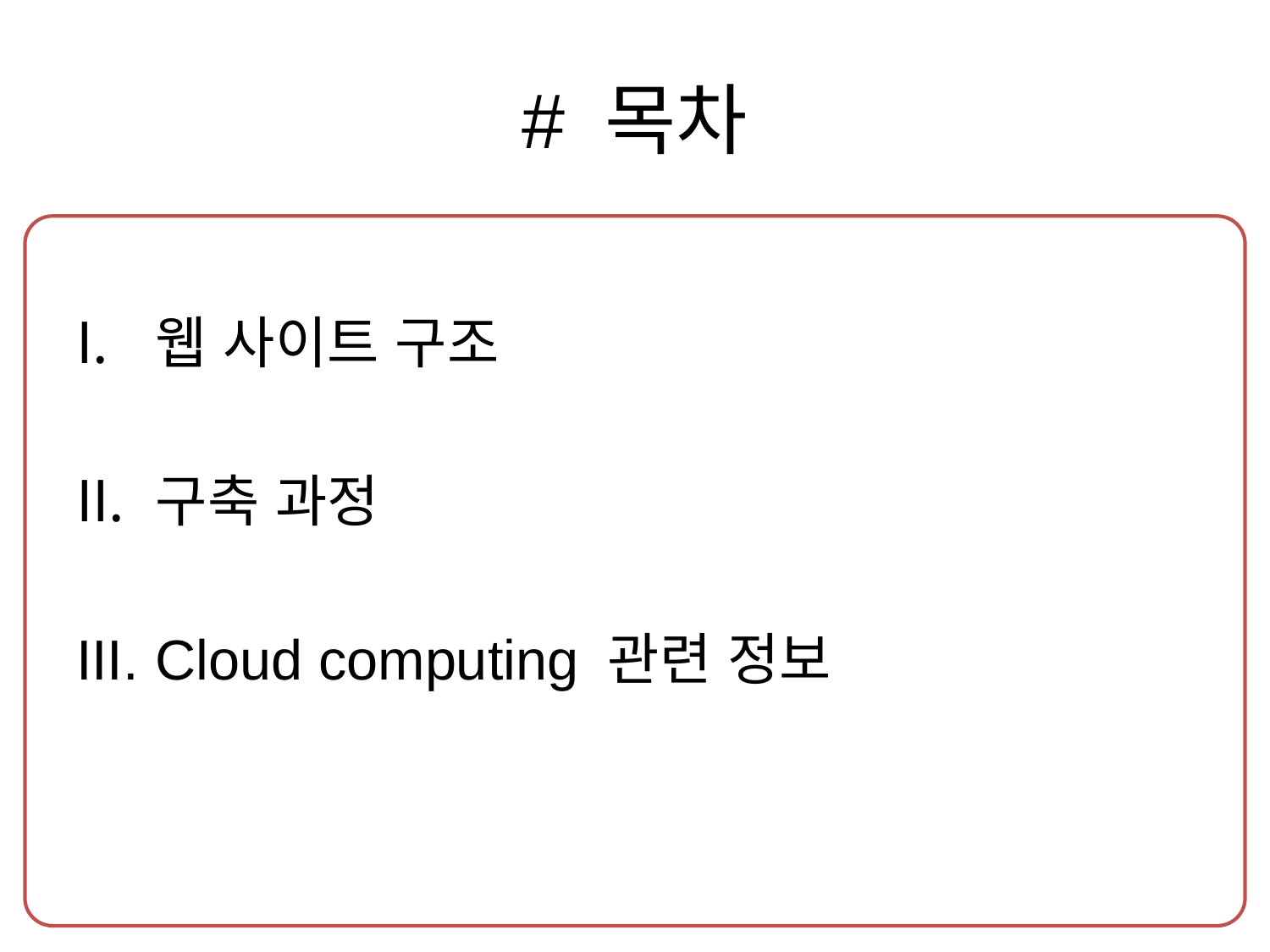

# # 목차

웹 사이트 구조

구축 과정

Cloud computing 관련 정보